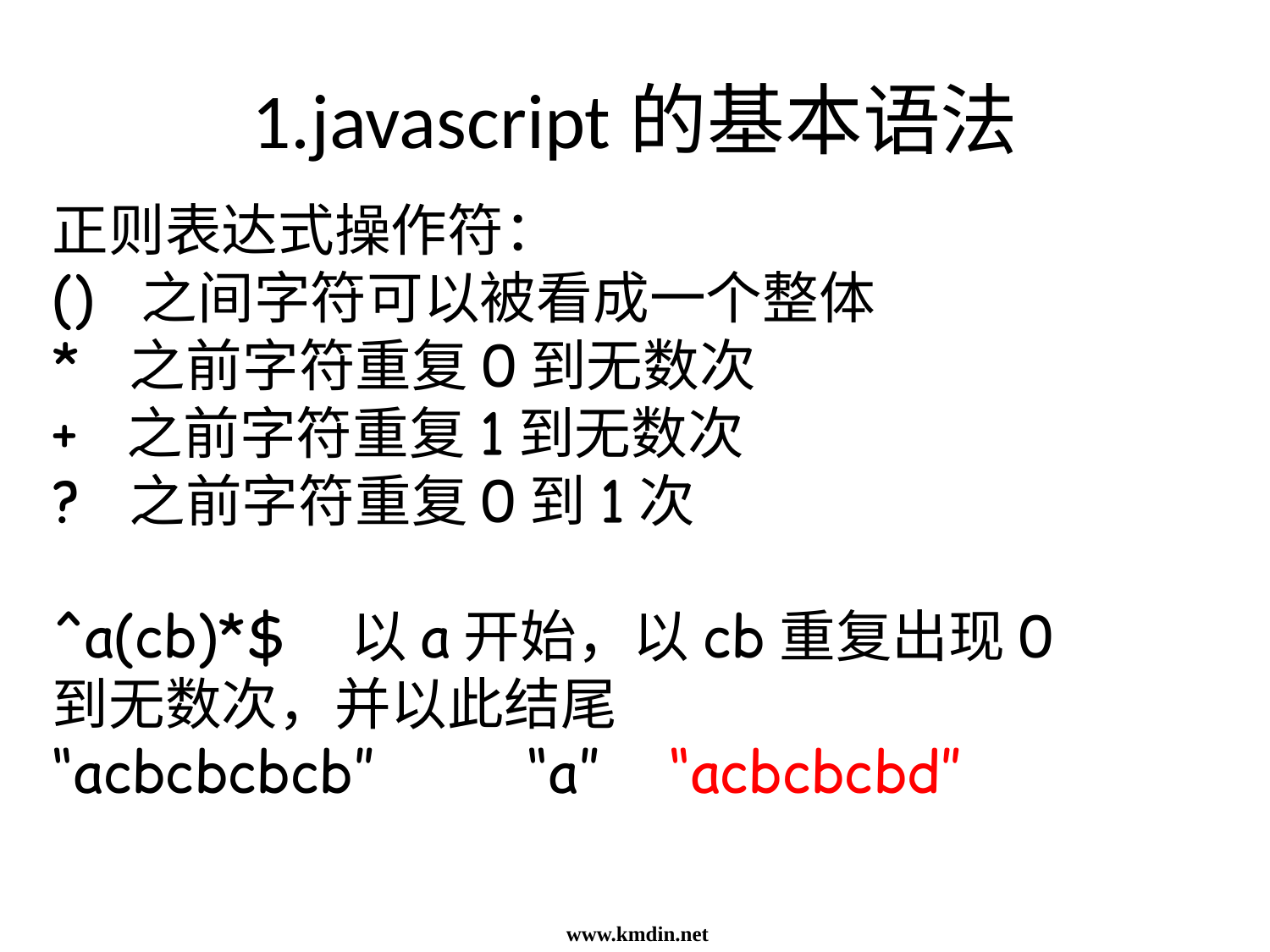

# 1.javascript的基本语法
正则表达式操作符：
()  之间字符可以被看成一个整体
*  之前字符重复0到无数次
+  之前字符重复1到无数次
?  之前字符重复0到1次

^a(cb)*$   以a开始，以cb重复出现0到无数次，并以此结尾
“acbcbcbcb”         “a”    “acbcbcbd”